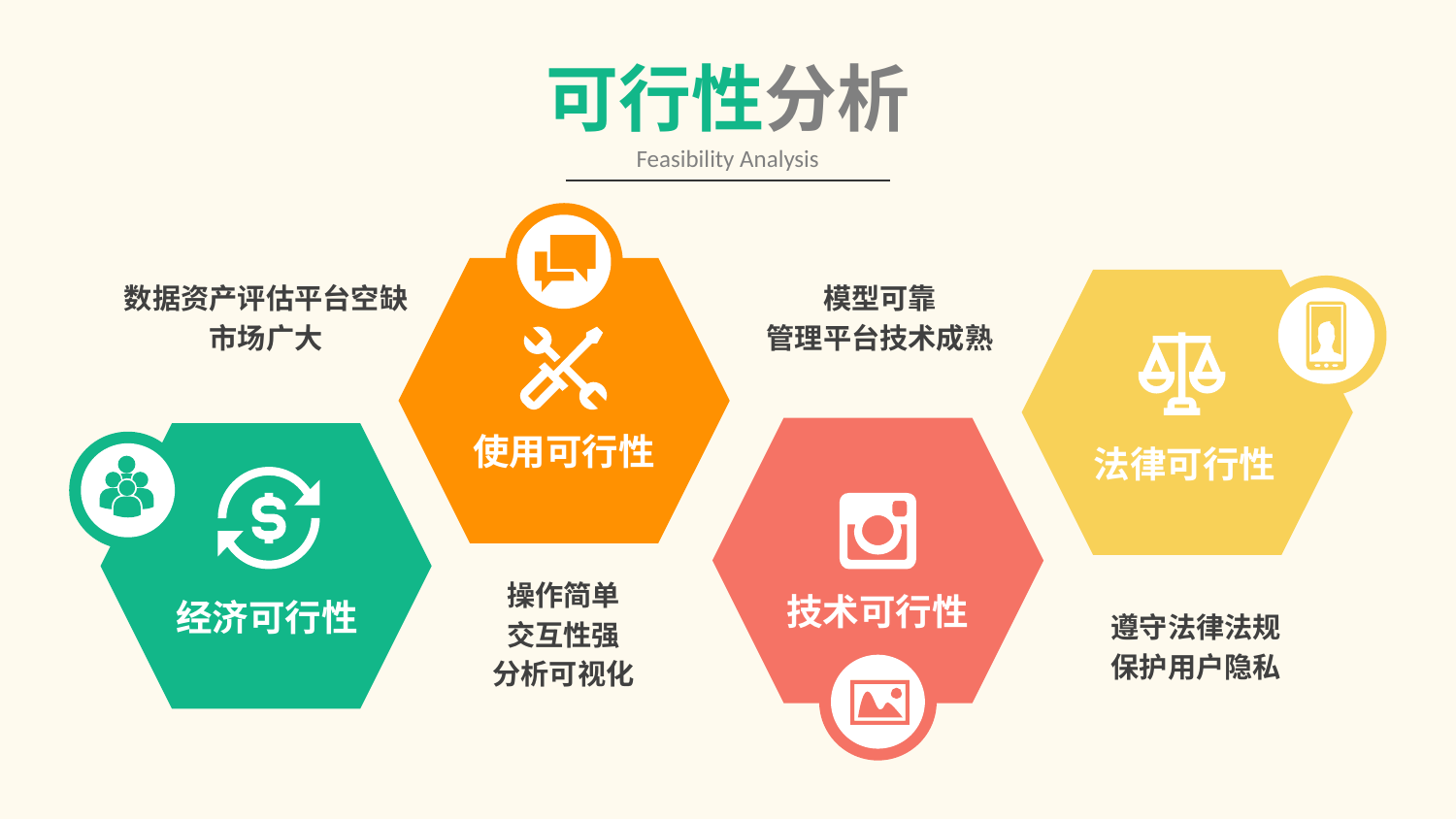

可行性分析
Feasibility Analysis

数据资产评估平台空缺
市场广大
模型可靠
管理平台技术成熟

使用可行性

法律可行性

操作简单
交互性强
分析可视化
技术可行性
经济可行性
遵守法律法规
保护用户隐私